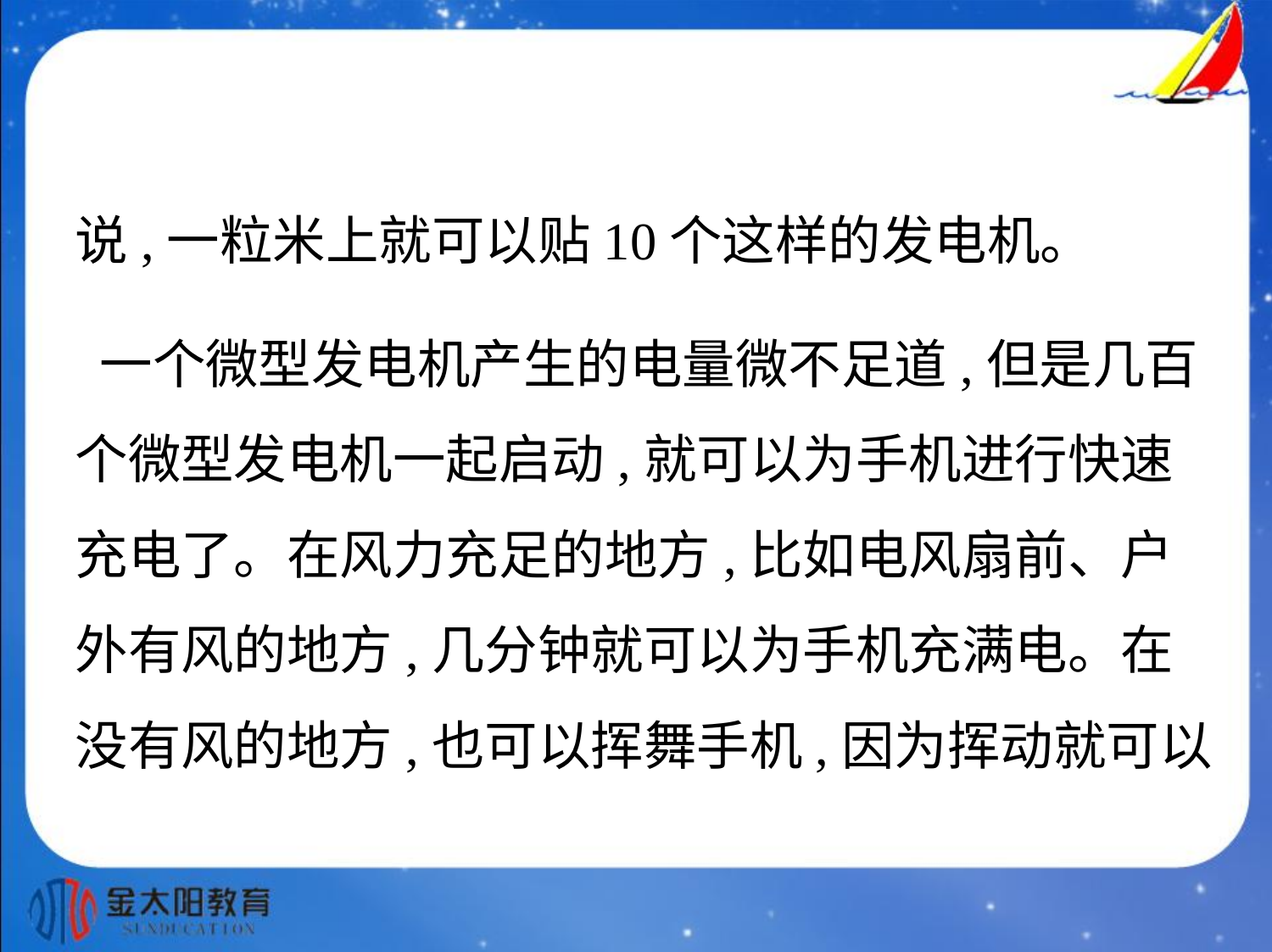

说,一粒米上就可以贴10个这样的发电机。
 一个微型发电机产生的电量微不足道,但是几百
个微型发电机一起启动,就可以为手机进行快速
充电了。在风力充足的地方,比如电风扇前、户
外有风的地方,几分钟就可以为手机充满电。在
没有风的地方,也可以挥舞手机,因为挥动就可以